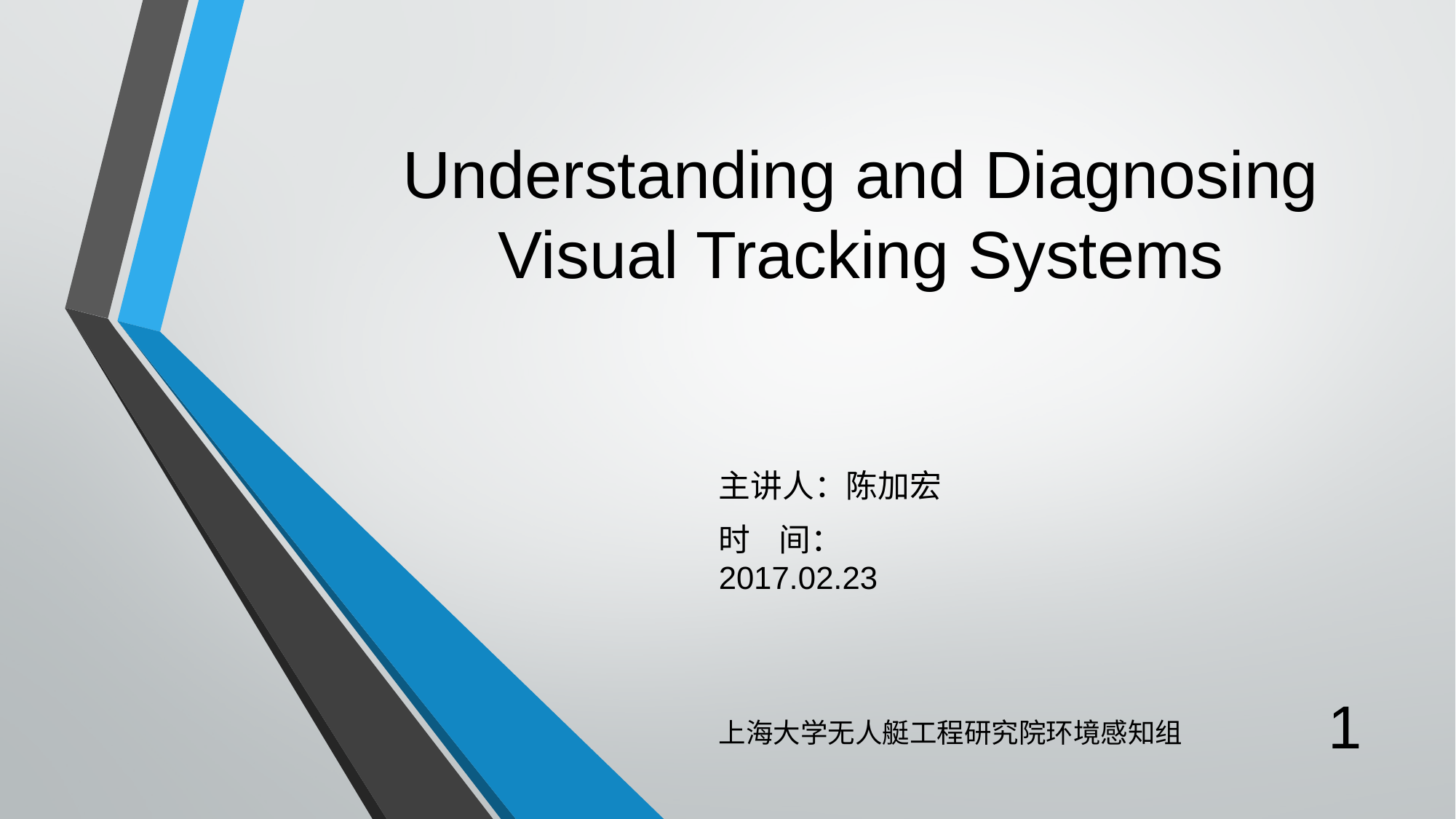

# Understanding and Diagnosing Visual Tracking Systems
主讲人：陈加宏
时    间：2017.02.23
1
上海大学无人艇工程研究院环境感知组